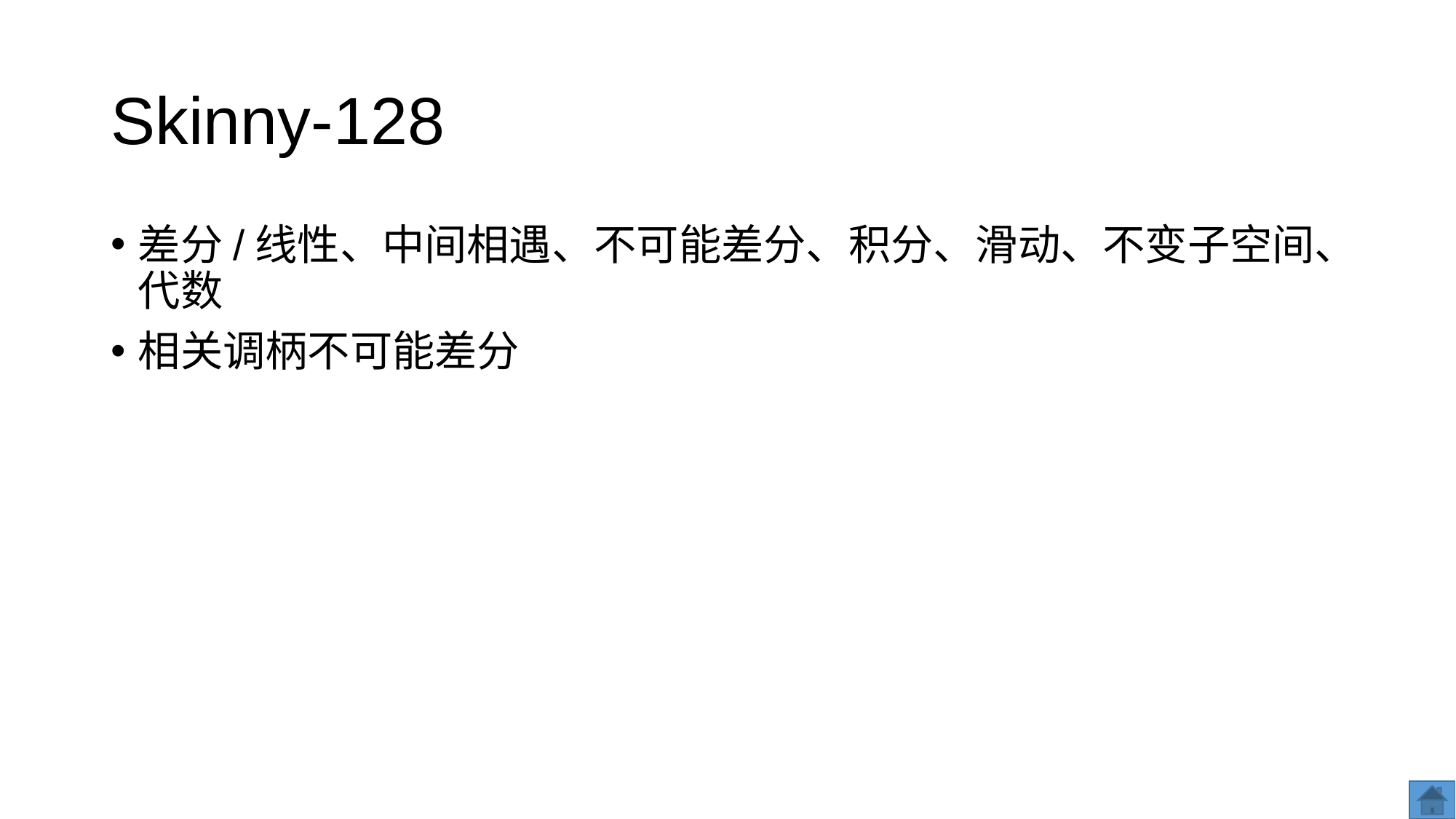

# Skinny-128
差分/线性、中间相遇、不可能差分、积分、滑动、不变子空间、代数
相关调柄不可能差分